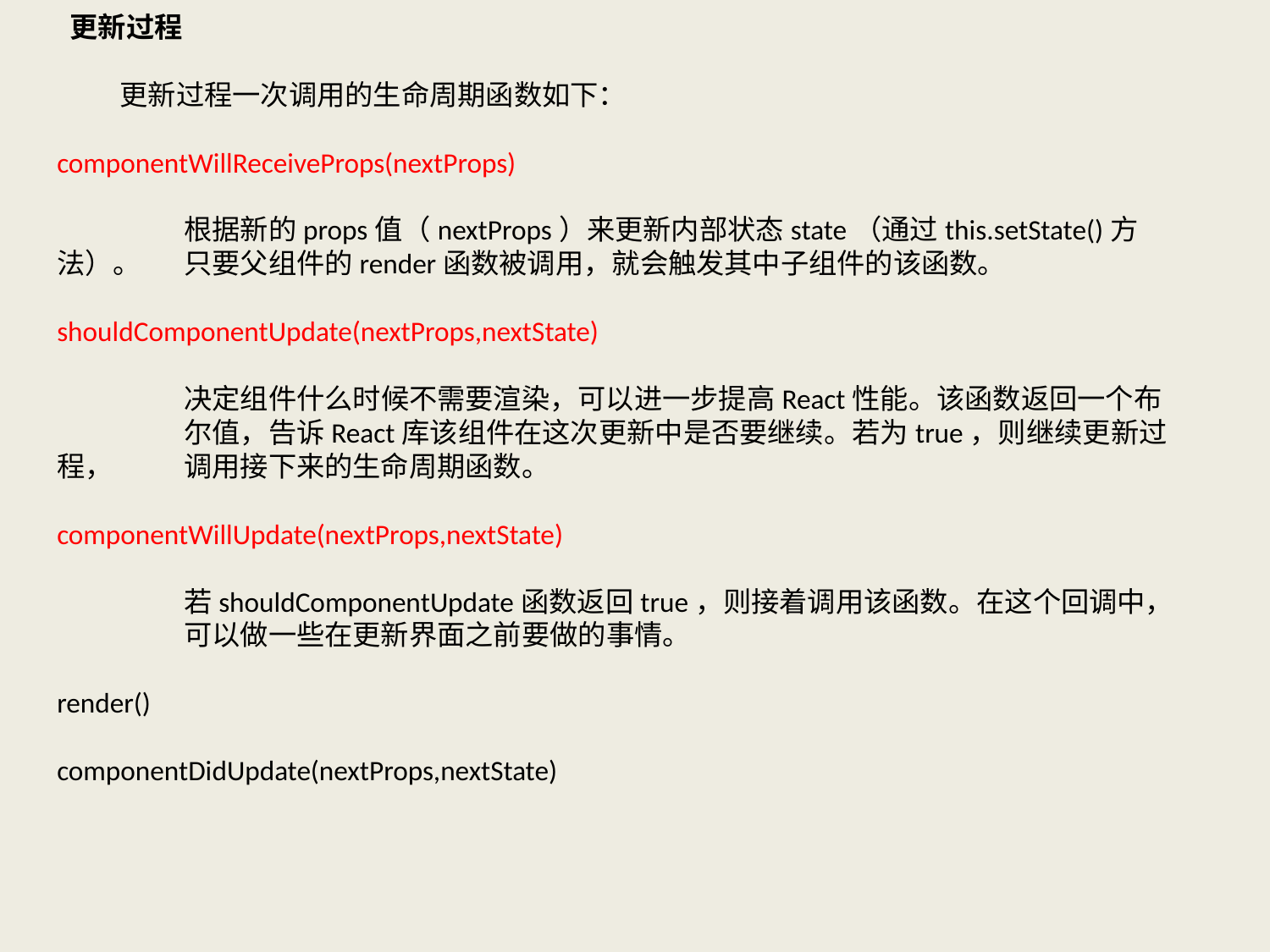

更新过程

  更新过程一次调用的生命周期函数如下：

componentWillReceiveProps(nextProps)

	根据新的props值（nextProps）来更新内部状态state（通过this.setState()方法）。	只要父组件的render函数被调用，就会触发其中子组件的该函数。

shouldComponentUpdate(nextProps,nextState)

	决定组件什么时候不需要渲染，可以进一步提高React性能。该函数返回一个布	尔值，告诉React库该组件在这次更新中是否要继续。若为true，则继续更新过程，	调用接下来的生命周期函数。

componentWillUpdate(nextProps,nextState)

	若shouldComponentUpdate函数返回true，则接着调用该函数。在这个回调中，	可以做一些在更新界面之前要做的事情。

render()

componentDidUpdate(nextProps,nextState)